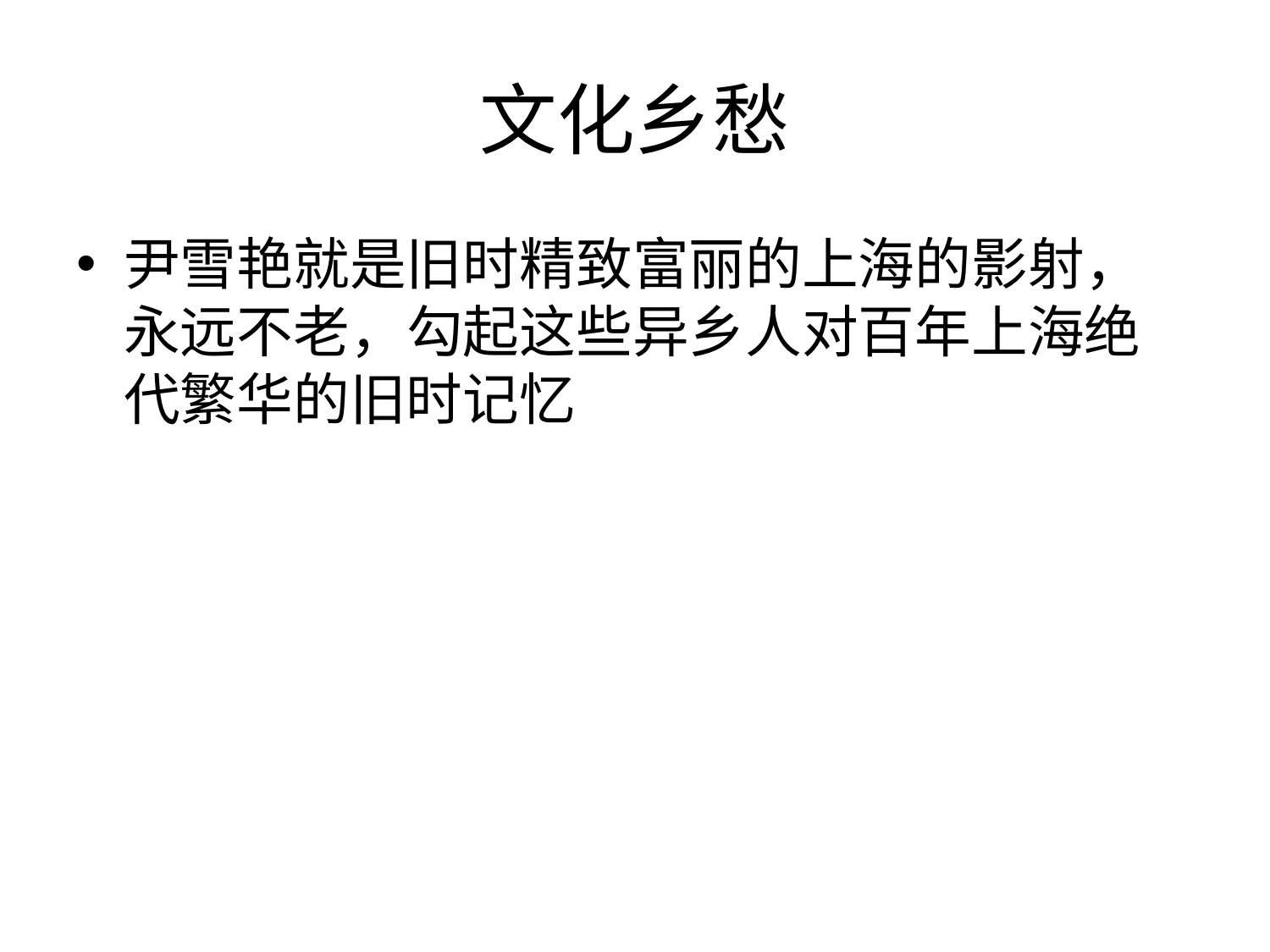

# 文化乡愁
尹雪艳就是旧时精致富丽的上海的影射，永远不老，勾起这些异乡人对百年上海绝代繁华的旧时记忆